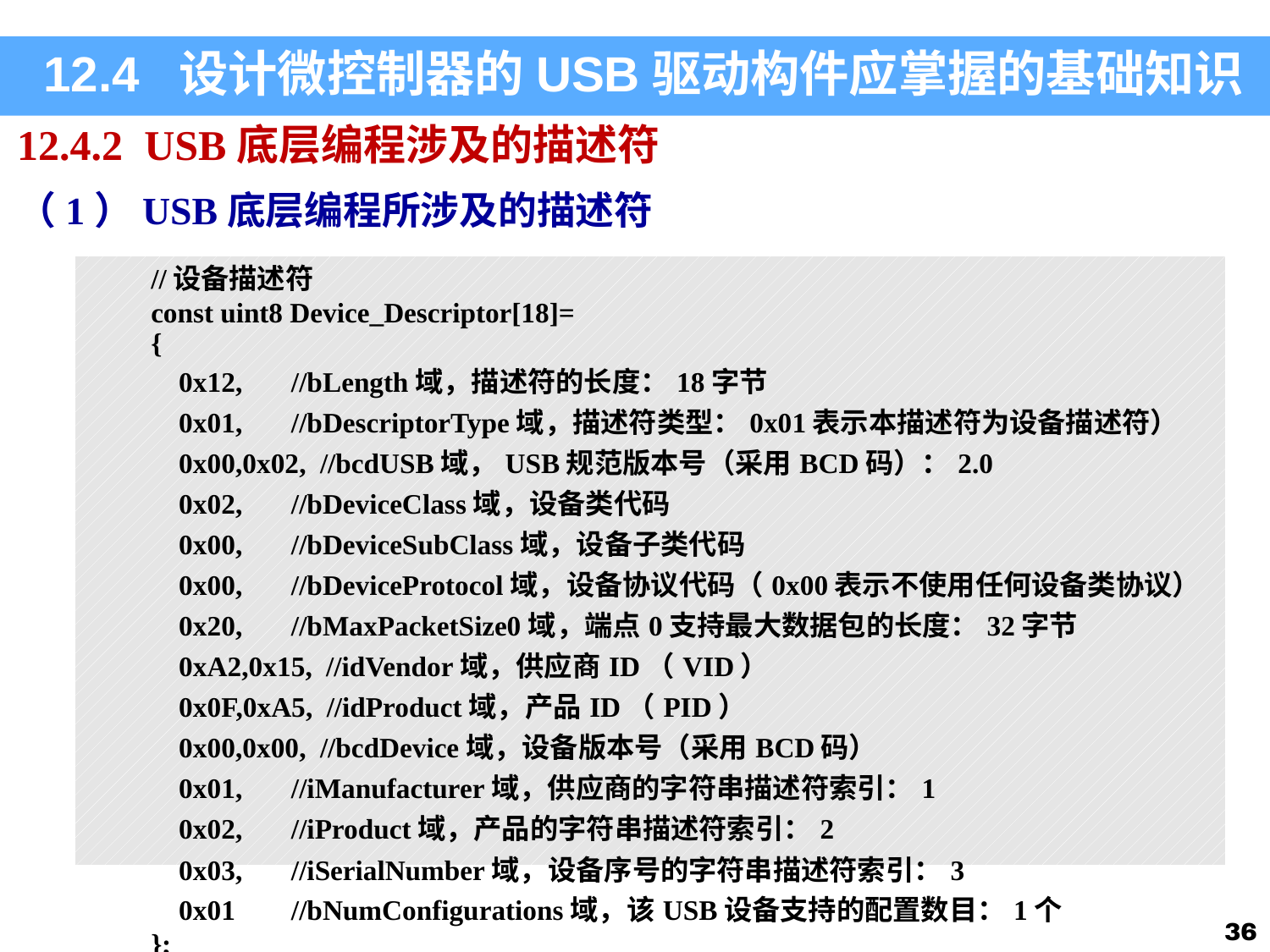

12.4  设计微控制器的USB驱动构件应掌握的基础知识
12.4.2  USB底层编程涉及的描述符
（1）USB底层编程所涉及的描述符
| //设备描述符 const uint8 Device\_Descriptor[18]= { 0x12, //bLength域，描述符的长度：18字节 0x01, //bDescriptorType域，描述符类型：0x01表示本描述符为设备描述符） 0x00,0x02, //bcdUSB域，USB规范版本号（采用BCD码）：2.0 0x02, //bDeviceClass域，设备类代码 0x00, //bDeviceSubClass域，设备子类代码 0x00, //bDeviceProtocol域，设备协议代码（0x00表示不使用任何设备类协议） 0x20, //bMaxPacketSize0域，端点0支持最大数据包的长度：32字节 0xA2,0x15, //idVendor域，供应商ID（VID） 0x0F,0xA5, //idProduct域，产品ID（PID） 0x00,0x00, //bcdDevice域，设备版本号（采用BCD码） 0x01, //iManufacturer域，供应商的字符串描述符索引：1 0x02, //iProduct域，产品的字符串描述符索引：2 0x03, //iSerialNumber域，设备序号的字符串描述符索引：3 0x01 //bNumConfigurations域，该USB设备支持的配置数目：1个 }; |
| --- |

36